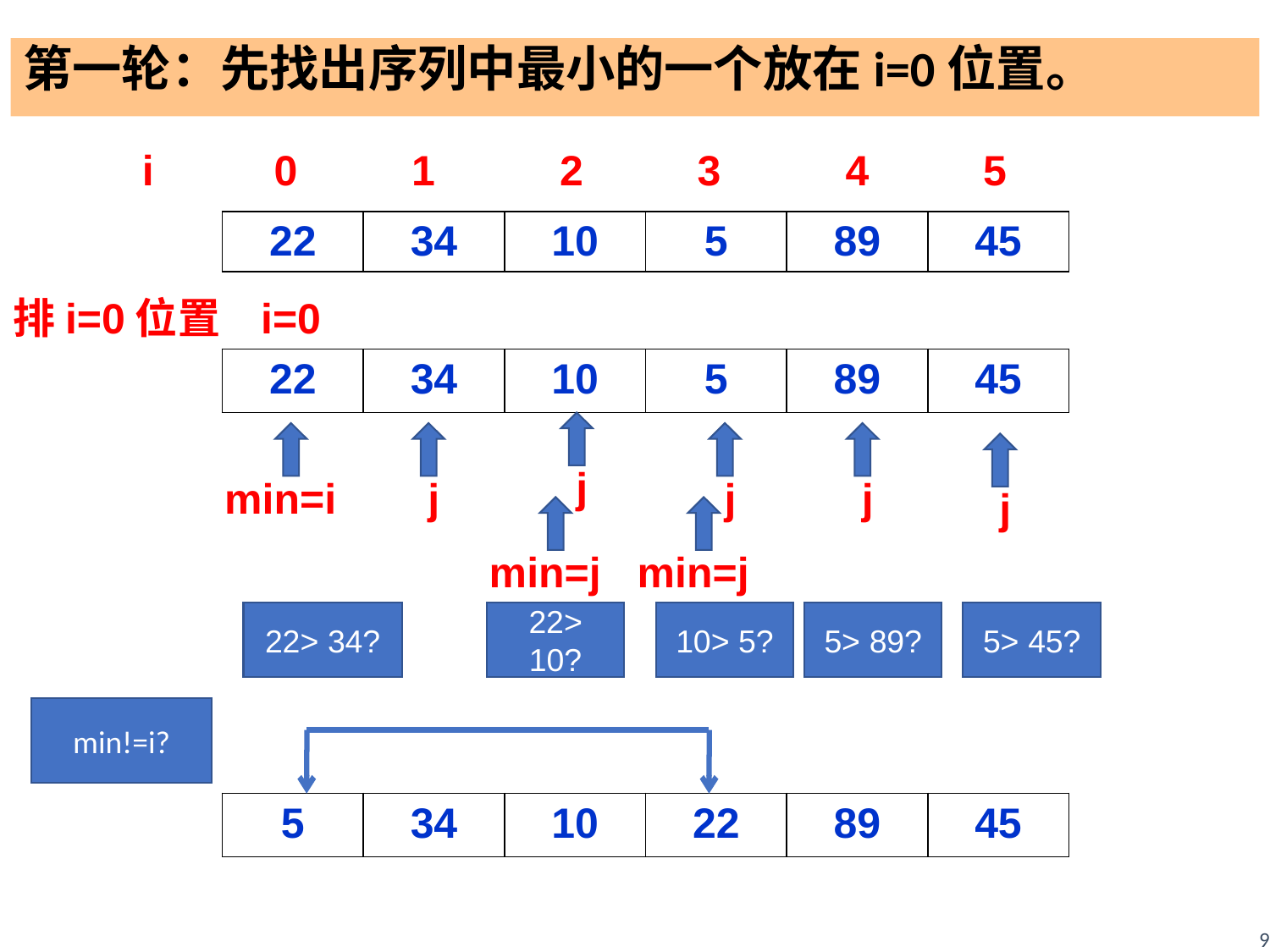

第一轮：先找出序列中最小的一个放在i=0位置。
i
0
1
2
3
4
5
| 22 | 34 | 10 | 5 | 89 | 45 |
| --- | --- | --- | --- | --- | --- |
排i=0位置
i=0
| 22 | 34 | 10 | 5 | 89 | 45 |
| --- | --- | --- | --- | --- | --- |

j

min=i

j

j

j

j

min=j

min=j
22> 34?
22> 10?
10> 5?
5> 89?
5> 45?
min!=i?
| 5 | 34 | 10 | 22 | 89 | 45 |
| --- | --- | --- | --- | --- | --- |
9